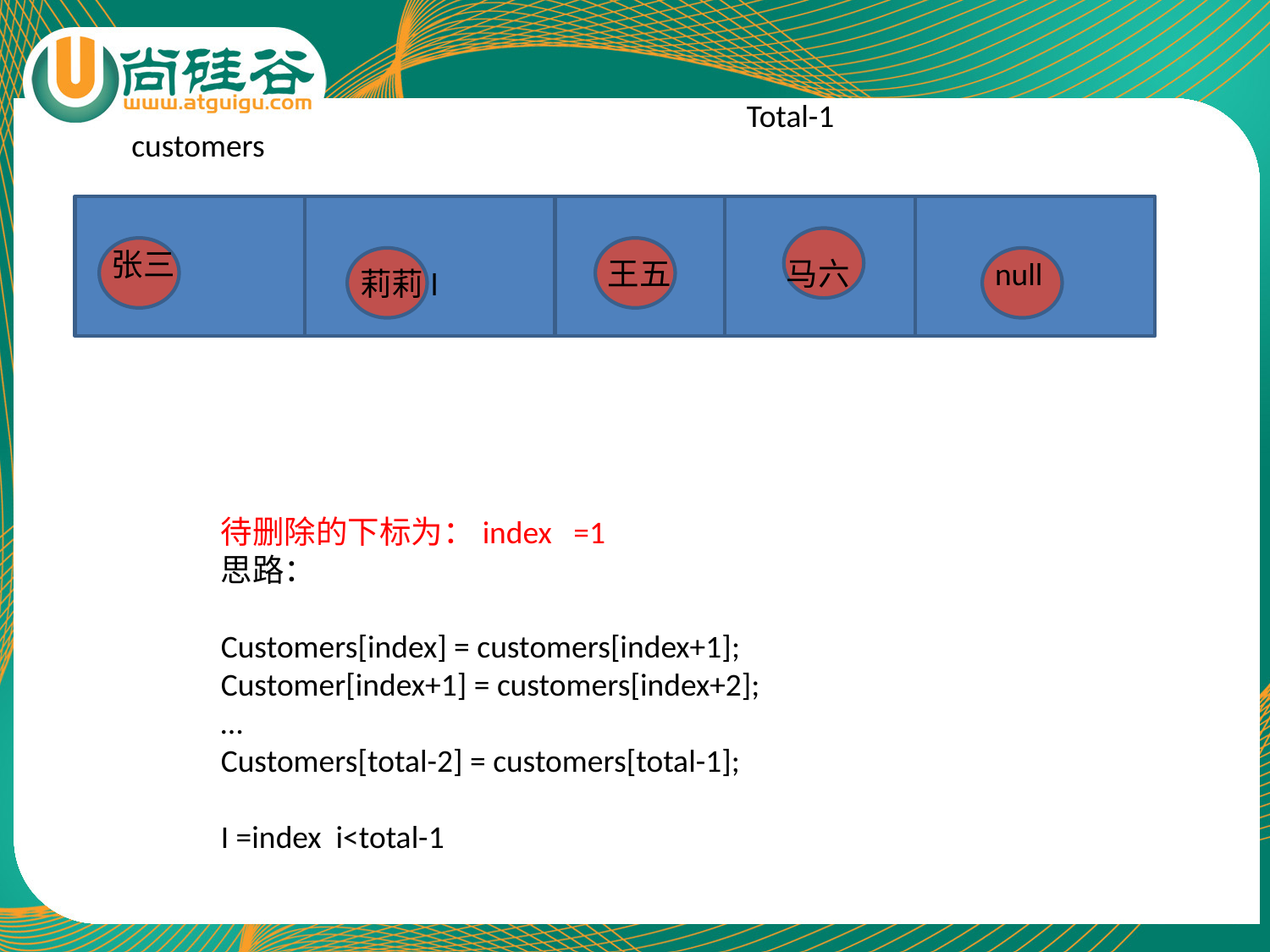

Total-1
customers

张三

王五
马六

null
莉莉l
待删除的下标为：index   =1
思路：

Customers[index] = customers[index+1];
Customer[index+1] = customers[index+2];
…
Customers[total-2] = customers[total-1];

I =index  i<total-1